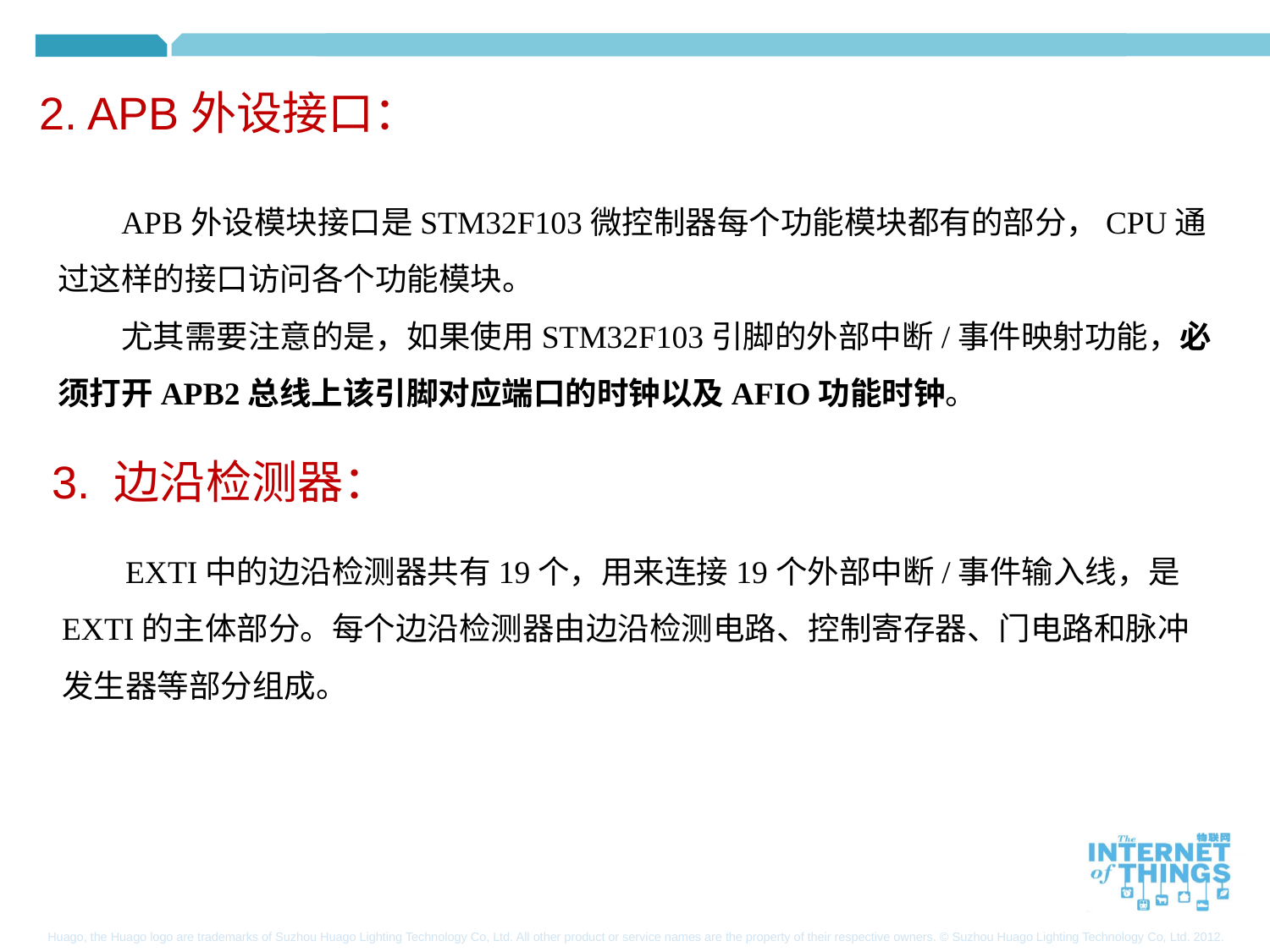

2. APB外设接口：
APB外设模块接口是STM32F103微控制器每个功能模块都有的部分，CPU通过这样的接口访问各个功能模块。
尤其需要注意的是，如果使用STM32F103引脚的外部中断/事件映射功能，必须打开APB2总线上该引脚对应端口的时钟以及AFIO功能时钟。
3. 边沿检测器：
EXTI中的边沿检测器共有19个，用来连接19个外部中断/事件输入线，是EXTI的主体部分。每个边沿检测器由边沿检测电路、控制寄存器、门电路和脉冲发生器等部分组成。